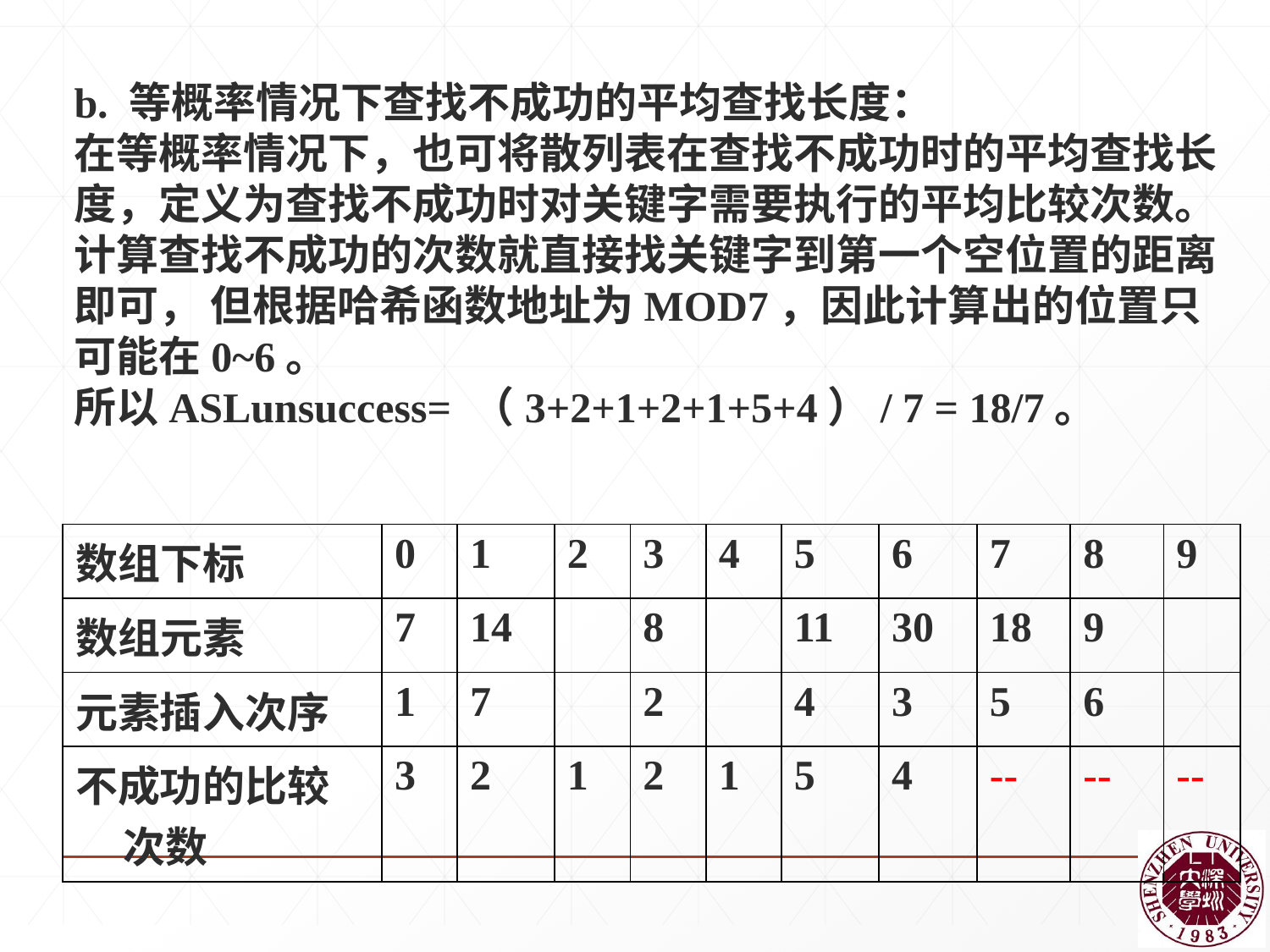

b. 等概率情况下查找不成功的平均查找长度：
在等概率情况下，也可将散列表在查找不成功时的平均查找长度，定义为查找不成功时对关键字需要执行的平均比较次数。
计算查找不成功的次数就直接找关键字到第一个空位置的距离即可， 但根据哈希函数地址为MOD7，因此计算出的位置只可能在0~6。
所以ASLunsuccess= （3+2+1+2+1+5+4）/ 7 = 18/7。

| 数组下标 | 0 | 1 | 2 | 3 | 4 | 5 | 6 | 7 | 8 | 9 |
| --- | --- | --- | --- | --- | --- | --- | --- | --- | --- | --- |
| 数组元素 | 7 | 14 |  | 8 |  | 11 | 30 | 18 | 9 |  |
| 元素插入次序 | 1 | 7 |  | 2 |  | 4 | 3 | 5 | 6 |  |
| 不成功的比较次数 | 3 | 2 | 1 | 2 | 1 | 5 | 4 | -- | -- | -- |